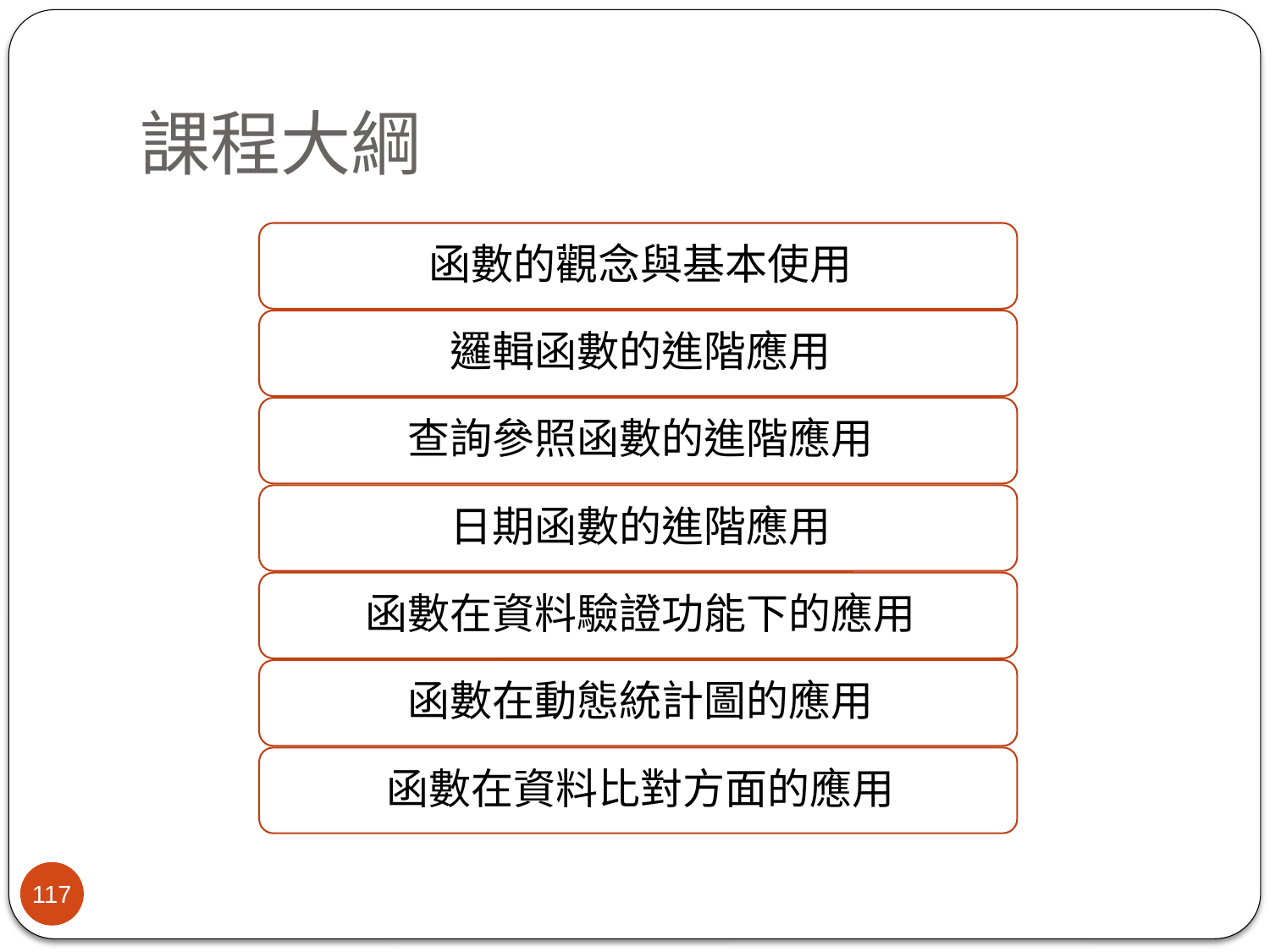

# 課程大綱
函數的觀念與基本使用
邏輯函數的進階應用
查詢參照函數的進階應用
日期函數的進階應用
函數在資料驗證功能下的應用
函數在動態統計圖的應用
函數在資料比對方面的應用
117